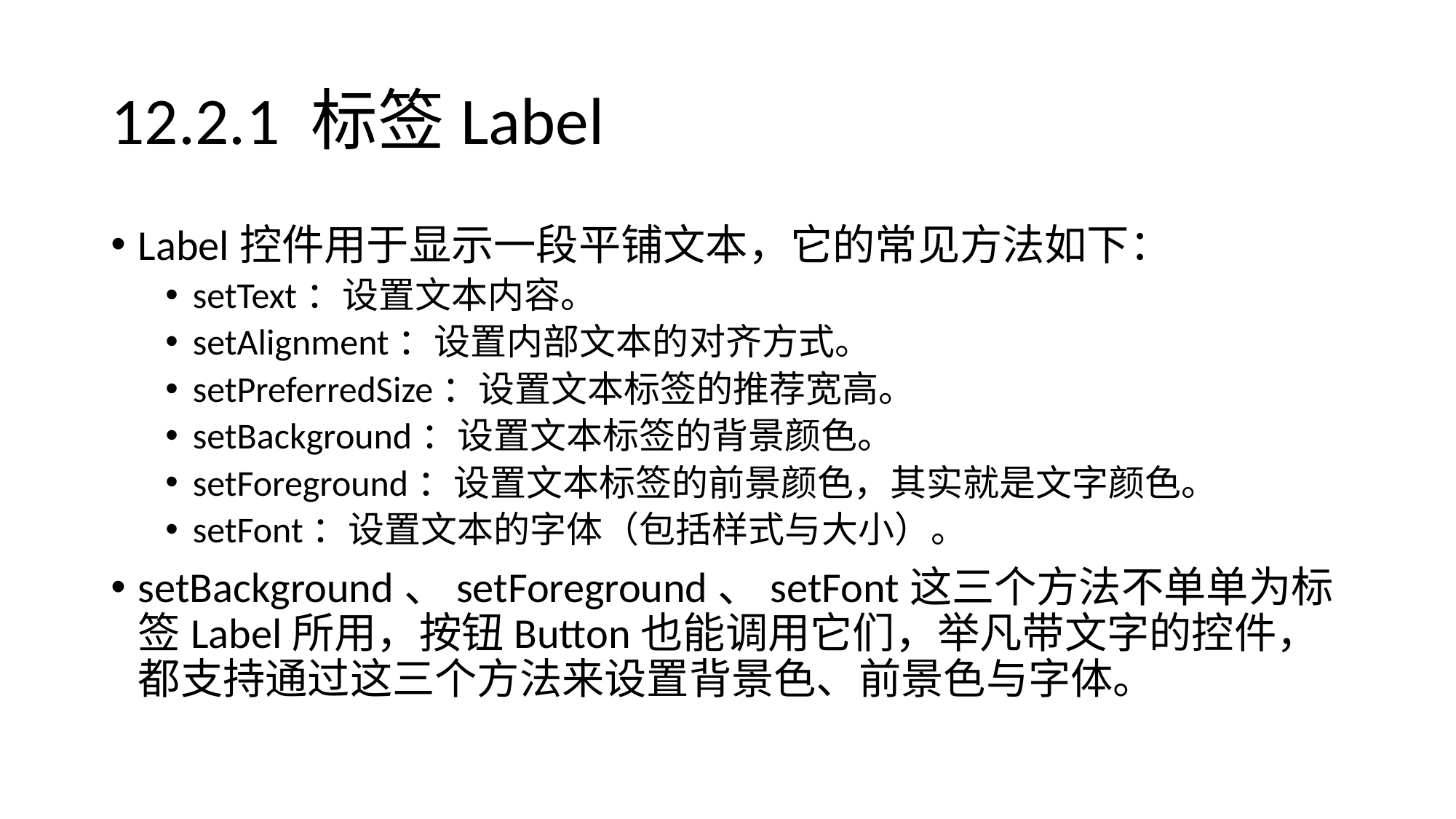

# 12.2.1 标签Label
Label控件用于显示一段平铺文本，它的常见方法如下：
setText：设置文本内容。
setAlignment：设置内部文本的对齐方式。
setPreferredSize：设置文本标签的推荐宽高。
setBackground：设置文本标签的背景颜色。
setForeground：设置文本标签的前景颜色，其实就是文字颜色。
setFont：设置文本的字体（包括样式与大小）。
setBackground、setForeground、setFont这三个方法不单单为标签Label所用，按钮Button也能调用它们，举凡带文字的控件，都支持通过这三个方法来设置背景色、前景色与字体。